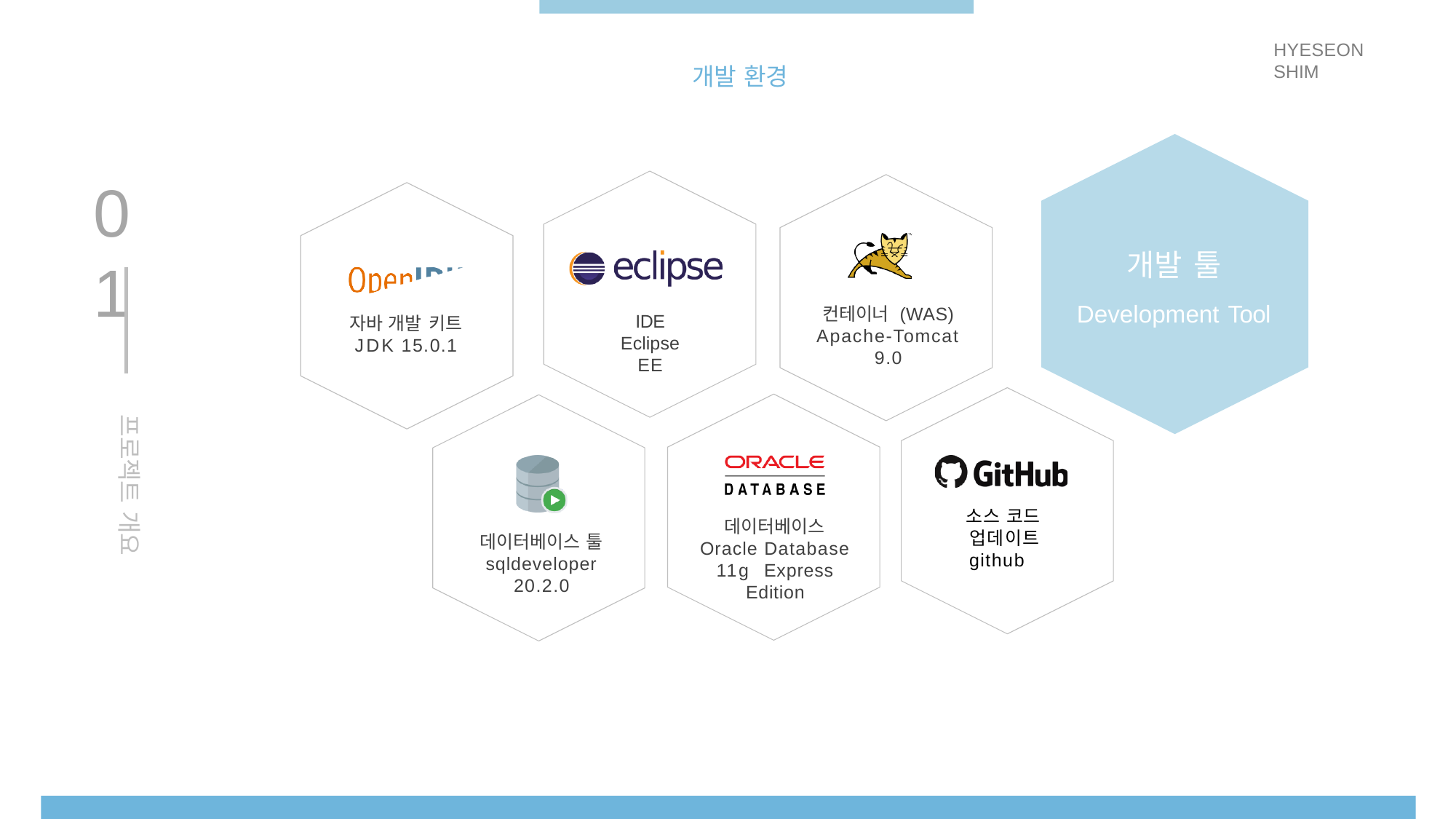

HYESEON SHIM
개발 환경

01

개발 툴
Development Tool

컨테이너 (WAS)
Apache-Tomcat 9.0
IDE
Eclipse EE
자바 개발 키트
JDK 15.0.1

프로젝트 개요
소스 코드  업데이트  github
데이터베이스
Oracle Database 11g  Express Edition
데이터베이스 툴
sqldeveloper 20.2.0